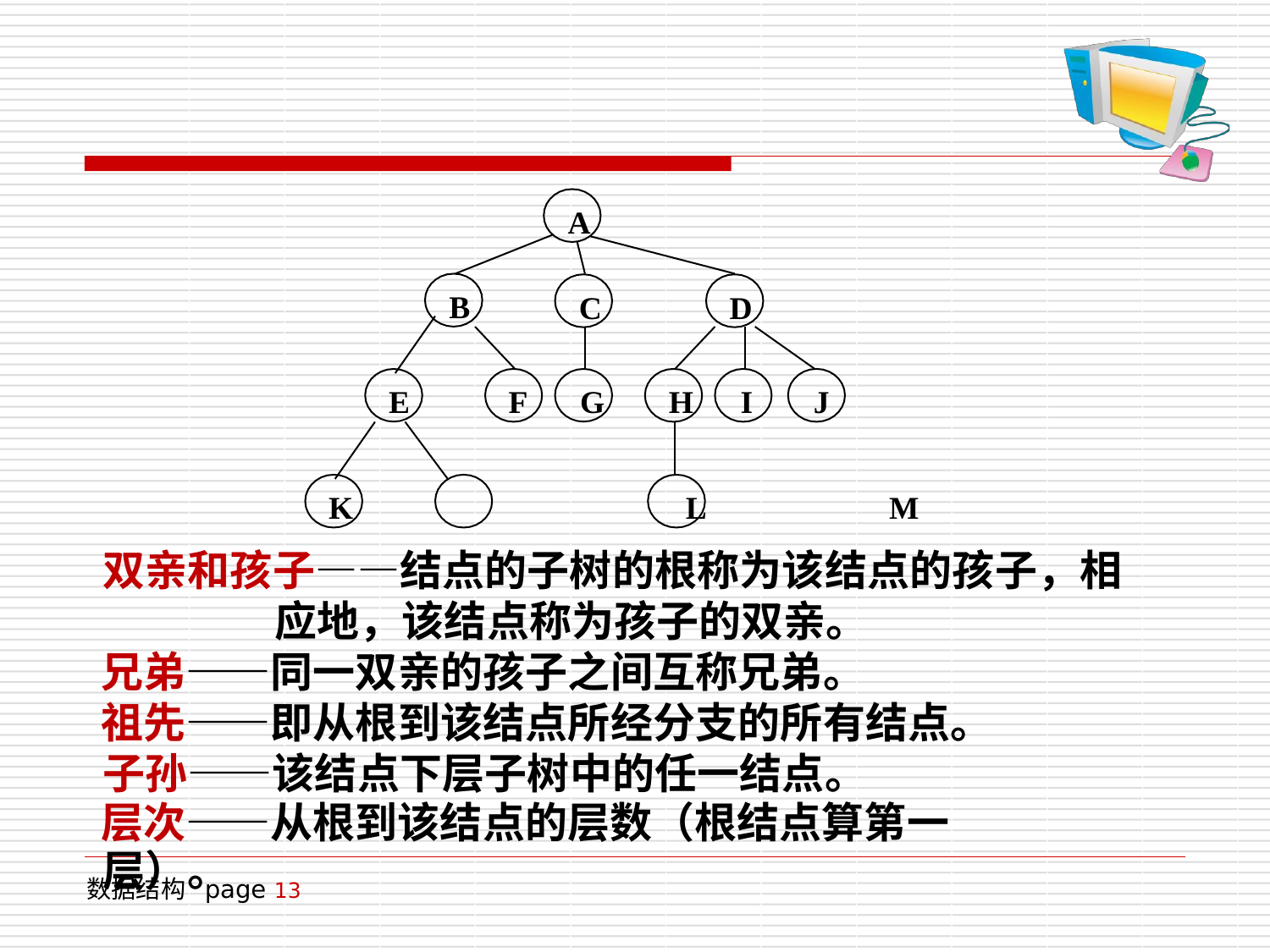

A

B
C
D

E
F	G
H	I	J

K	L	M
双亲和孩子——结点的子树的根称为该结点的孩子，相 应地，该结点称为孩子的双亲。
兄弟——同一双亲的孩子之间互称兄弟。
祖先——即从根到该结点所经分支的所有结点。 子孙——该结点下层子树中的任一结点。
层次——从根到该结点的层数（根结点算第一层）。

数据结构 page 13